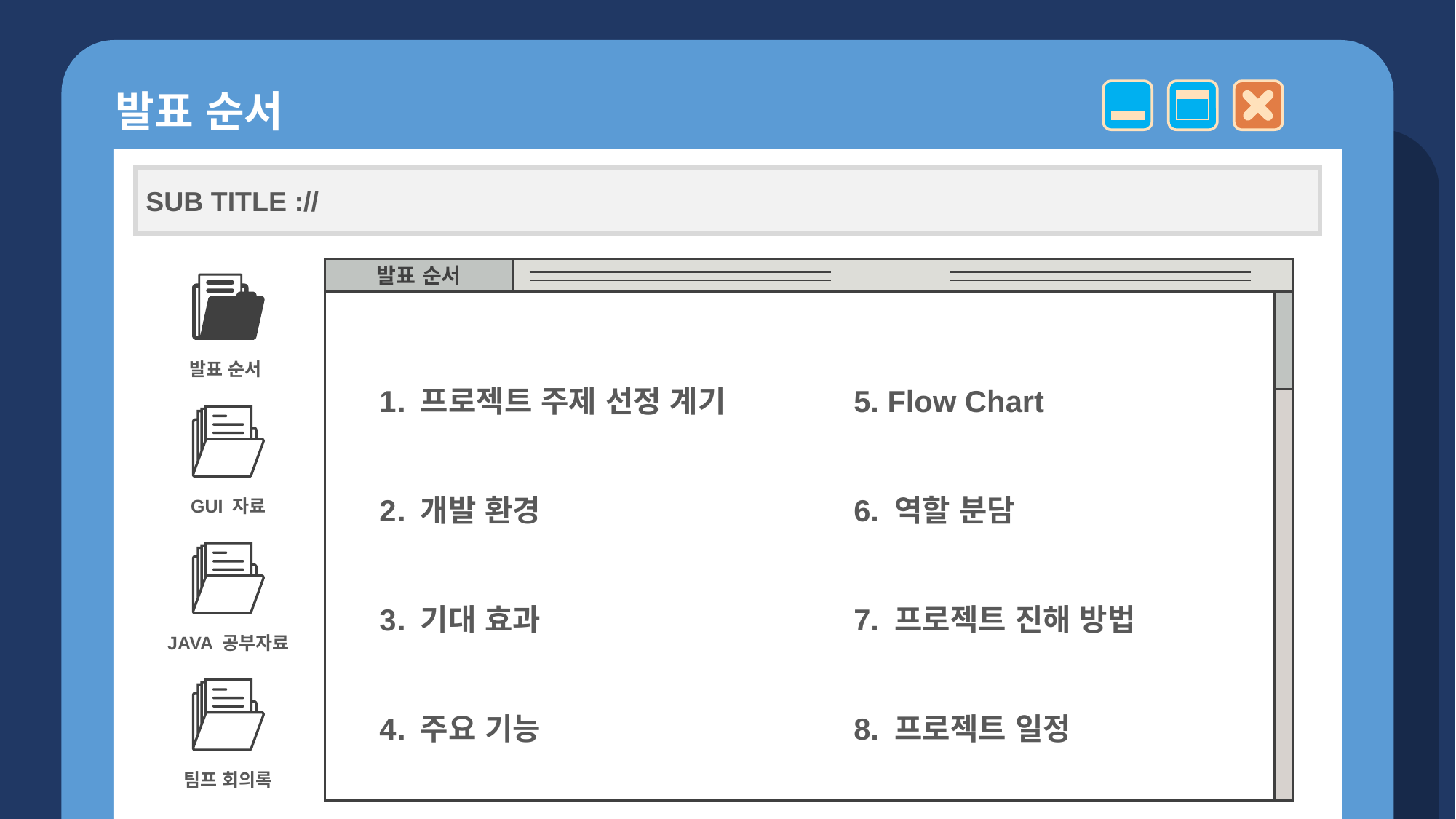

발표 순서

SUB TITLE ://

발표 순서

프로젝트 주제 선정 계기
개발 환경
기대 효과
주요 기능
5. Flow Chart
6. 역할 분담
7. 프로젝트 진해 방법
8. 프로젝트 일정

발표 순서

GUI 자료

JAVA 공부자료

팀프 회의록